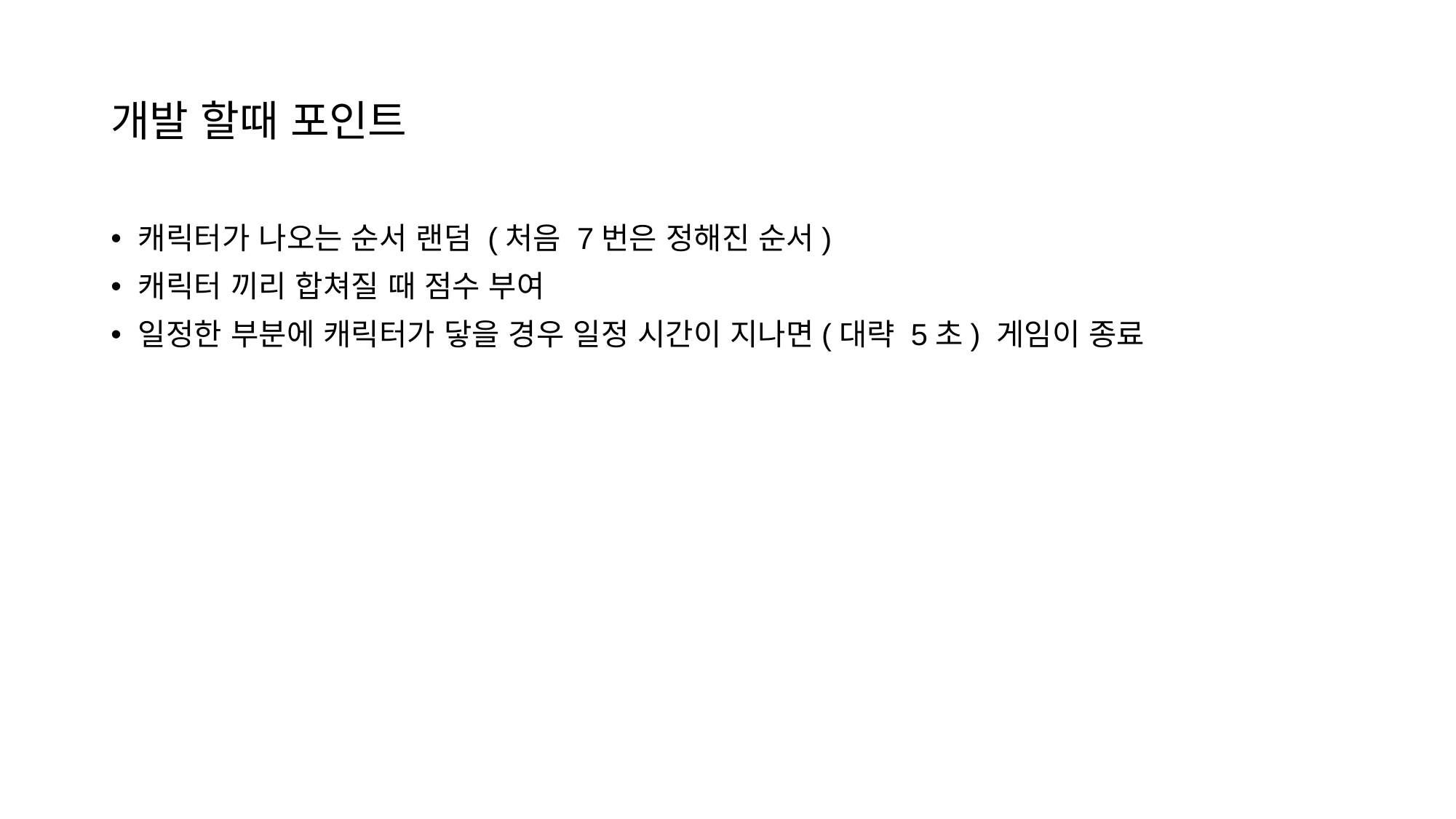

# 개발 할때 포인트
캐릭터가 나오는 순서 랜덤 (처음 7번은 정해진 순서)
캐릭터 끼리 합쳐질 때 점수 부여
일정한 부분에 캐릭터가 닿을 경우 일정 시간이 지나면(대략 5초) 게임이 종료